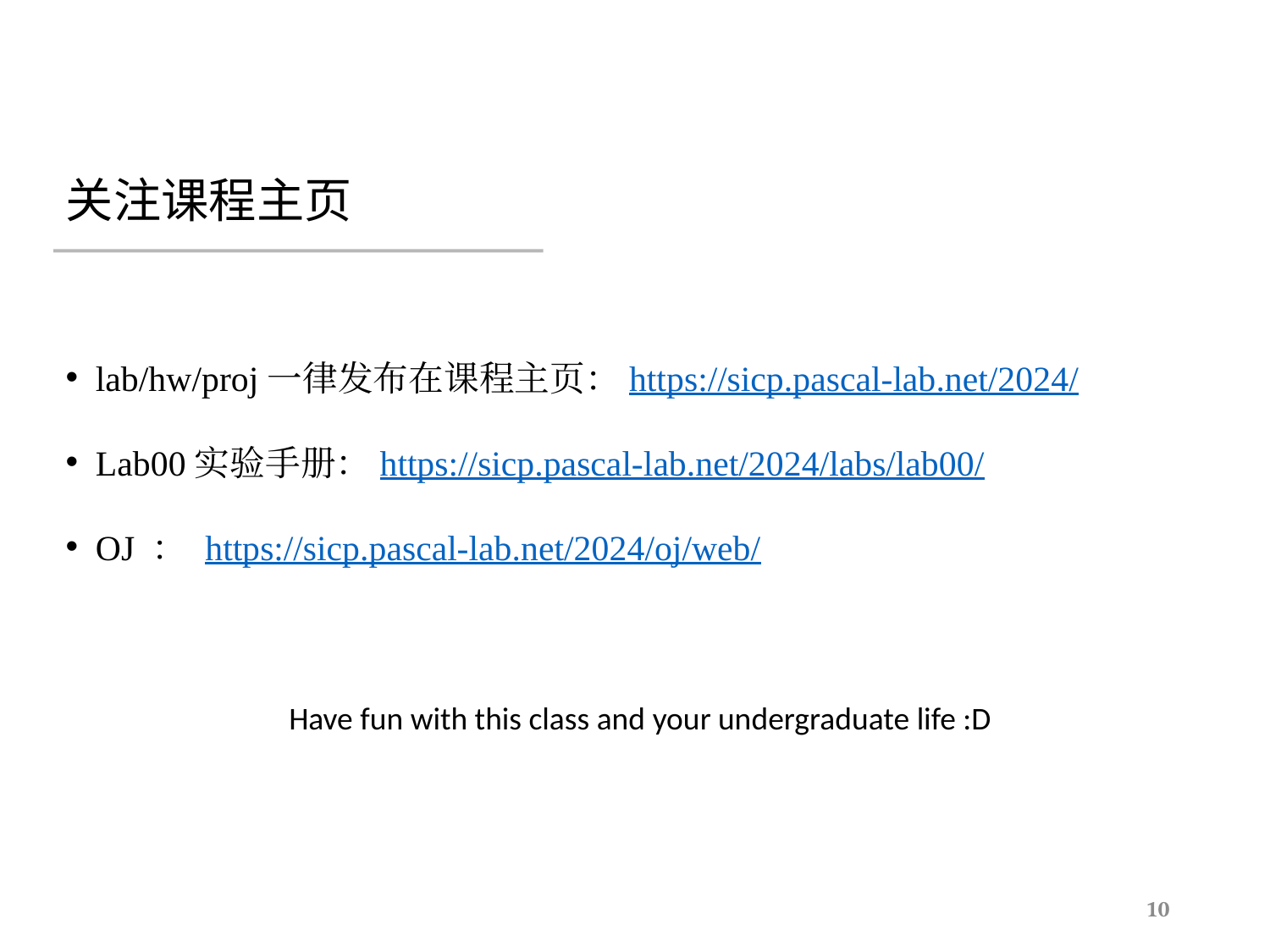

# 关注课程主页
lab/hw/proj一律发布在课程主页：https://sicp.pascal-lab.net/2024/
Lab00实验手册：https://sicp.pascal-lab.net/2024/labs/lab00/
OJ ： https://sicp.pascal-lab.net/2024/oj/web/
Have fun with this class and your undergraduate life :D
10